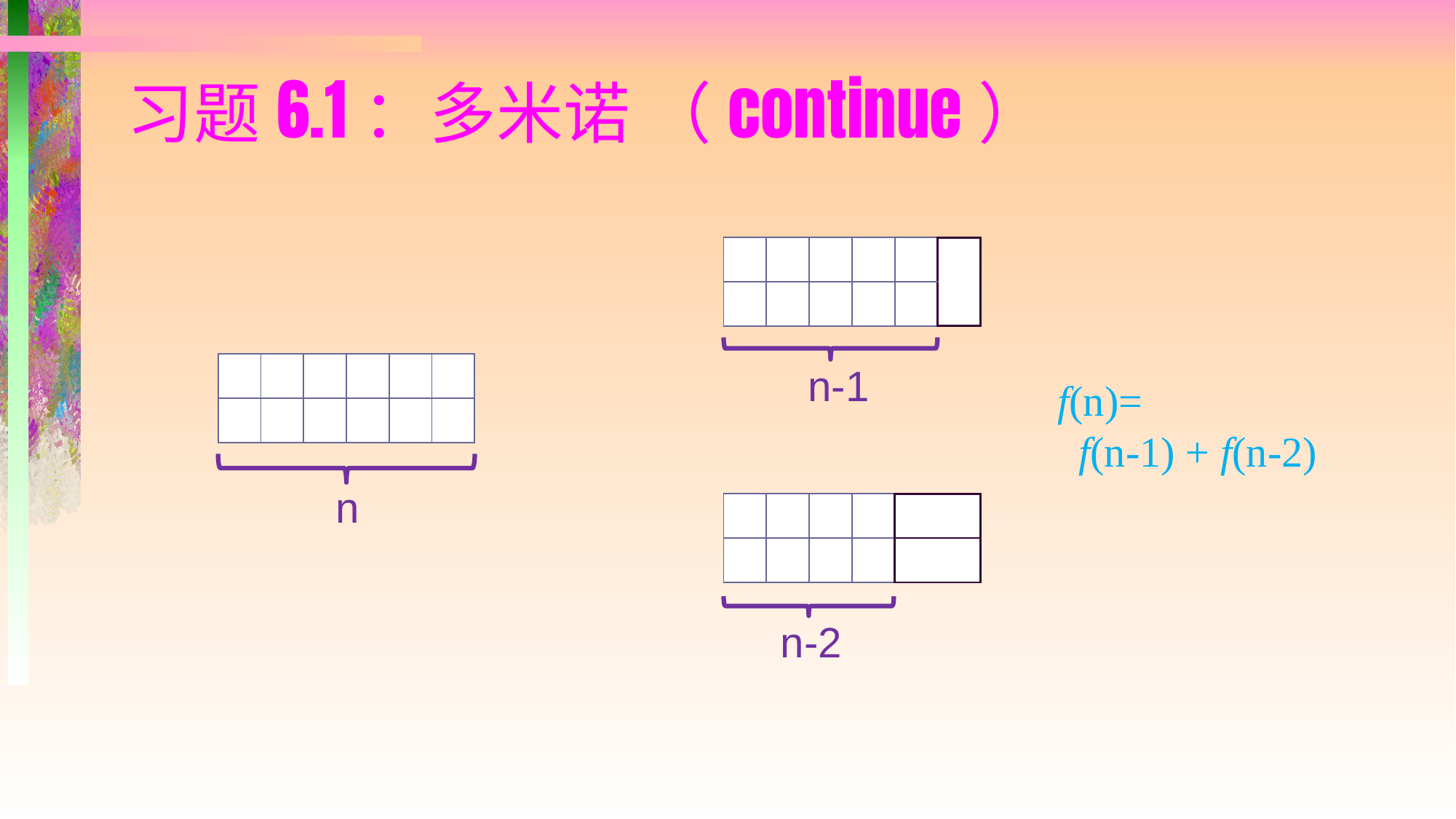

# 习题6.1：多米诺 （continue）
|  |  |  |  |  |  |
| --- | --- | --- | --- | --- | --- |
|  |  |  |  |  |  |

n-1
|  |  |  |  |  |  |
| --- | --- | --- | --- | --- | --- |
|  |  |  |  |  |  |
f(n)=
  f(n-1) + f(n-2)
n
|  |  |  |  |  |  |
| --- | --- | --- | --- | --- | --- |
|  |  |  |  |  |  |

n-2